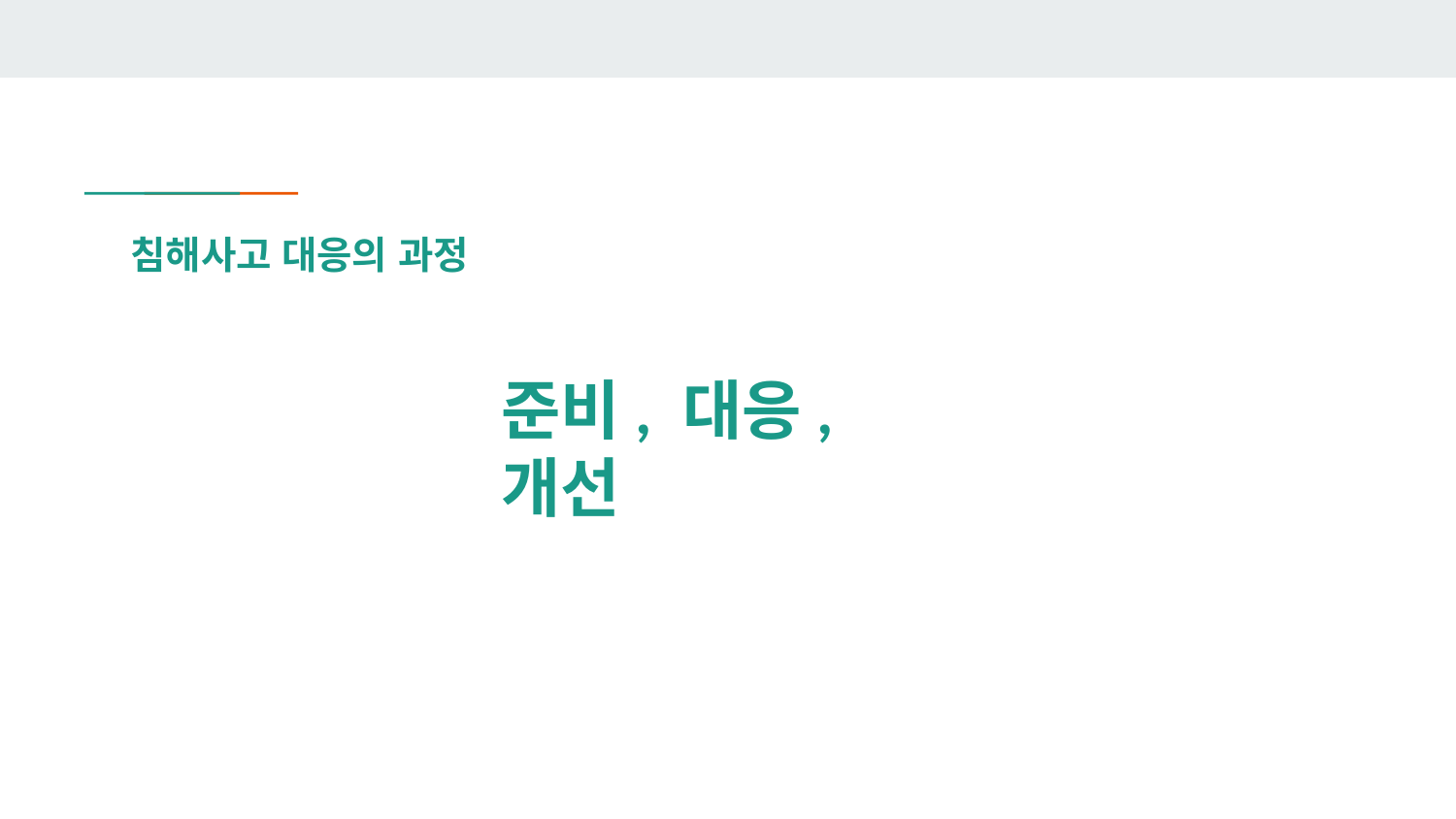

# 침해사고 대응의 과정
준비, 대응, 개선